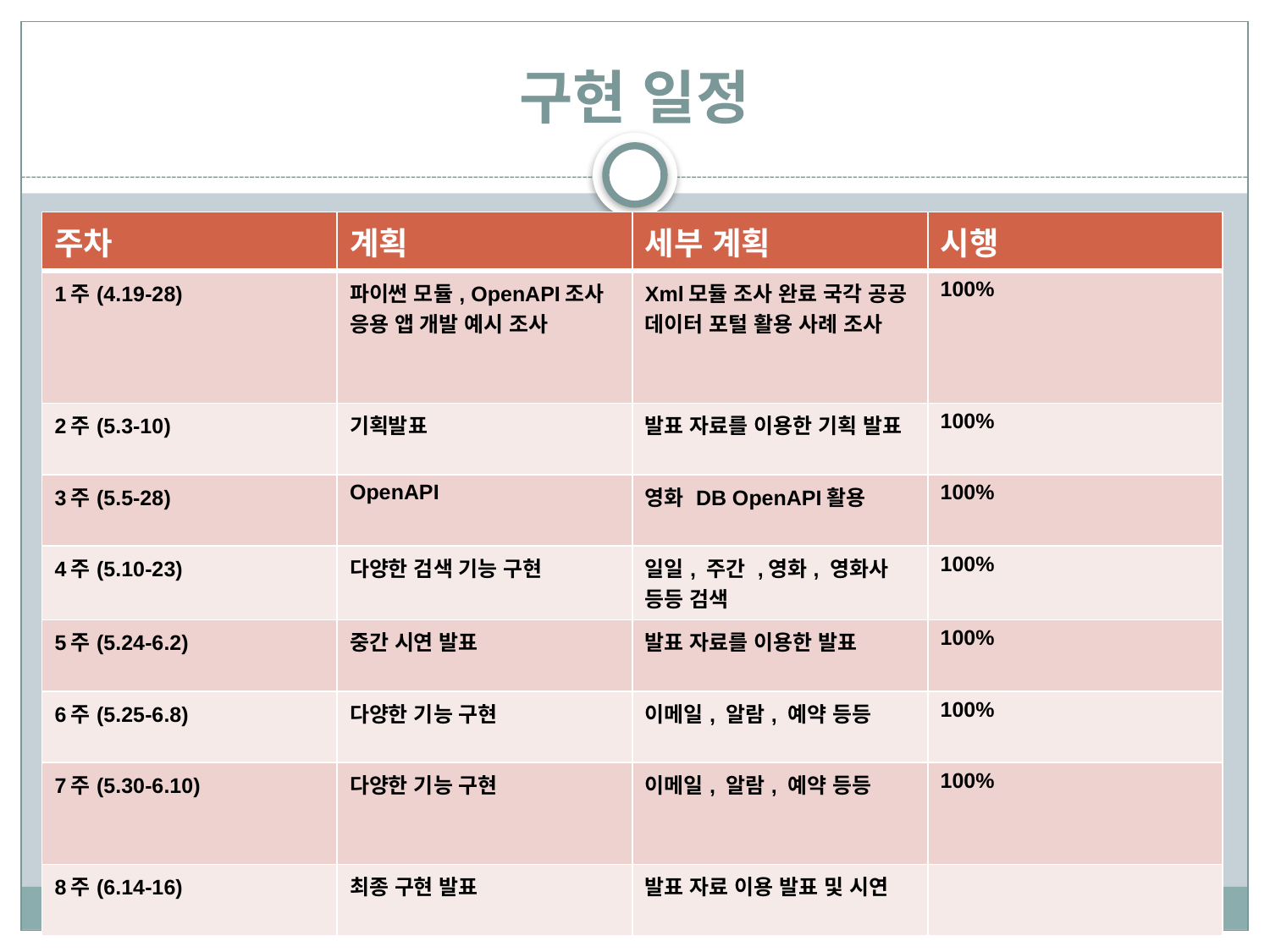

# 구현 일정
| 주차 | 계획 | 세부 계획 | 시행 |
| --- | --- | --- | --- |
| 1주(4.19-28) | 파이썬 모듈, OpenAPI조사 응용 앱 개발 예시 조사 | Xml모듈 조사 완료 국각 공공 데이터 포털 활용 사례 조사 | 100% |
| 2주(5.3-10) | 기획발표 | 발표 자료를 이용한 기획 발표 | 100% |
| 3주(5.5-28) | OpenAPI | 영화 DB OpenAPI활용 | 100% |
| 4주(5.10-23) | 다양한 검색 기능 구현 | 일일, 주간 ,영화, 영화사 등등 검색 | 100% |
| 5주(5.24-6.2) | 중간 시연 발표 | 발표 자료를 이용한 발표 | 100% |
| 6주(5.25-6.8) | 다양한 기능 구현 | 이메일, 알람, 예약 등등 | 100% |
| 7주(5.30-6.10) | 다양한 기능 구현 | 이메일, 알람, 예약 등등 | 100% |
| 8주(6.14-16) | 최종 구현 발표 | 발표 자료 이용 발표 및 시연 |  |